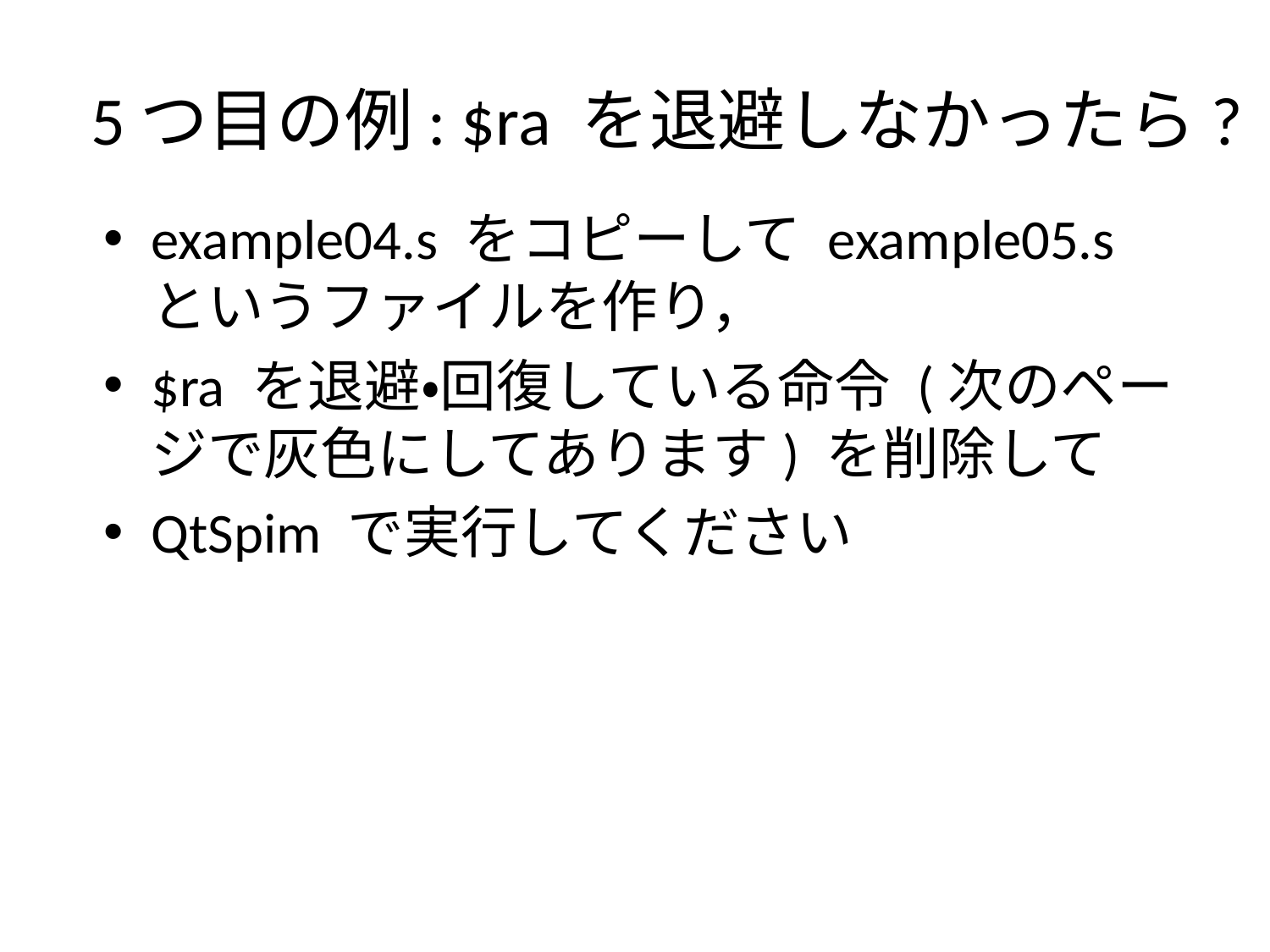

# 5つ目の例: $ra を退避しなかったら?
example04.s をコピーして example05.s というファイルを作り，
$ra を退避・回復している命令 (次のページで灰色にしてあります) を削除して
QtSpim で実行してください